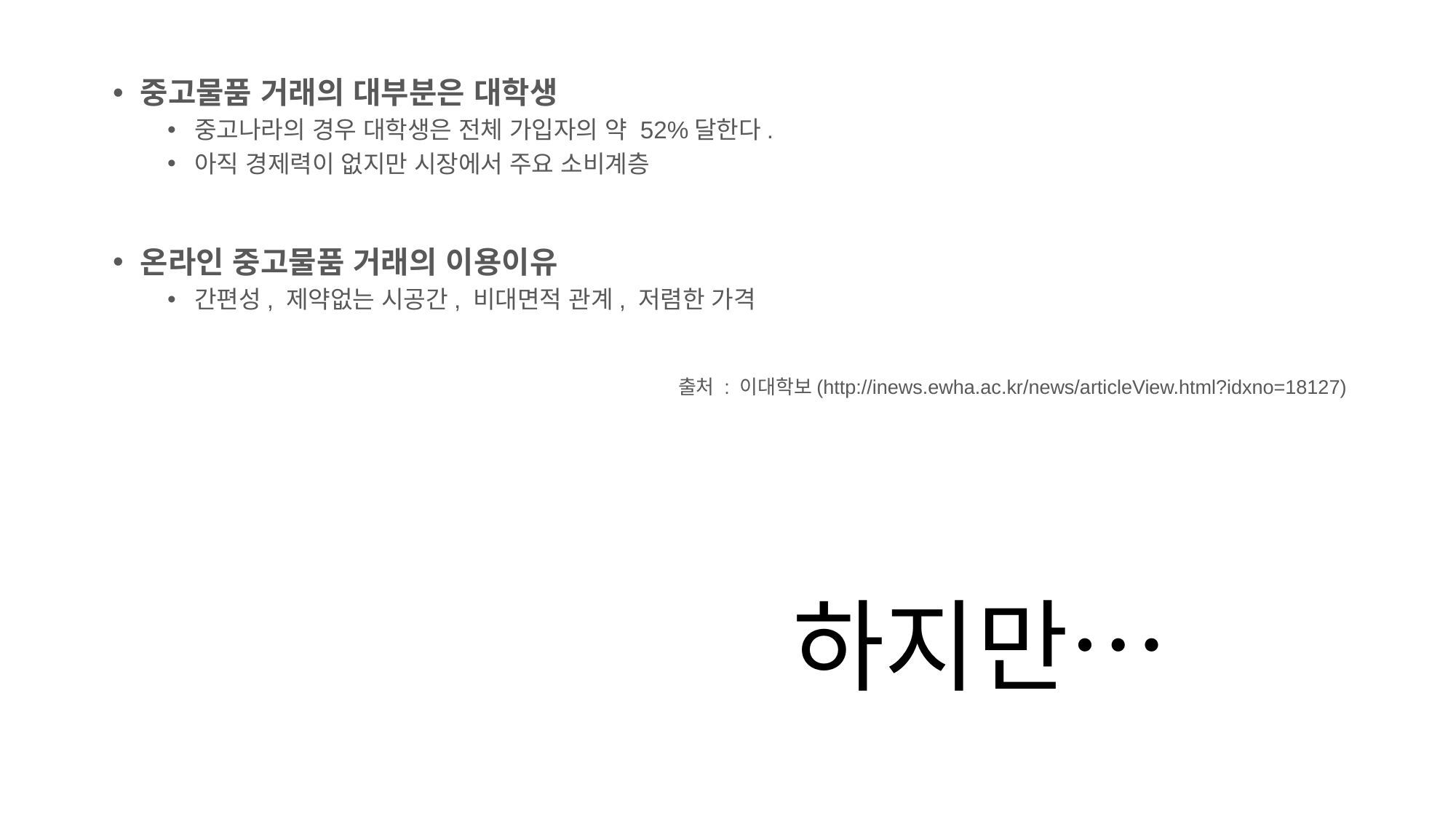

중고물품 거래의 대부분은 대학생
중고나라의 경우 대학생은 전체 가입자의 약 52%달한다.
아직 경제력이 없지만 시장에서 주요 소비계층

온라인 중고물품 거래의 이용이유
간편성, 제약없는 시공간, 비대면적 관계, 저렴한 가격

출처 : 이대학보(http://inews.ewha.ac.kr/news/articleView.html?idxno=18127)
하지만…